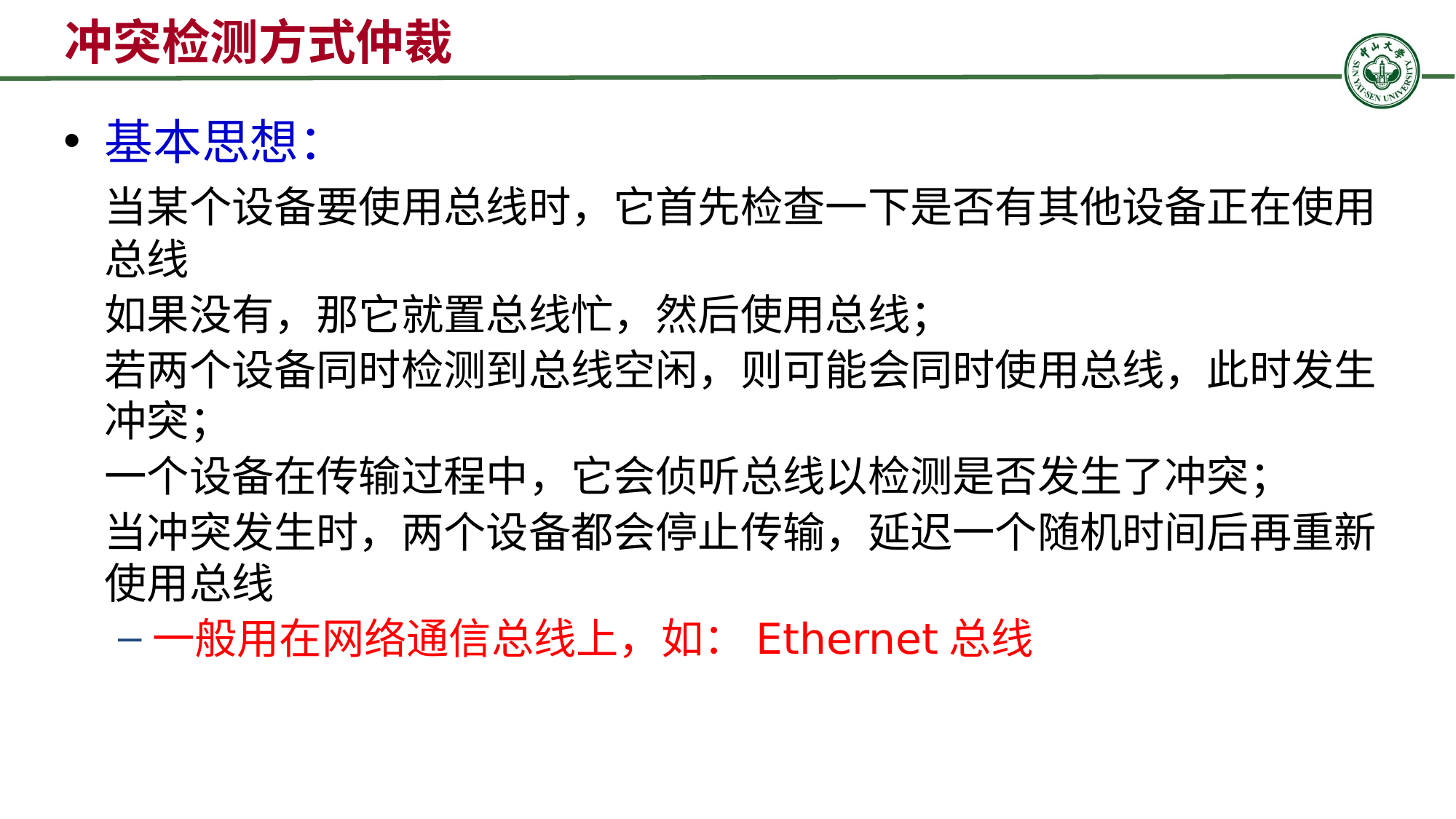

冲突检测方式仲裁
基本思想：
	当某个设备要使用总线时，它首先检查一下是否有其他设备正在使用总线
	如果没有，那它就置总线忙，然后使用总线；
	若两个设备同时检测到总线空闲，则可能会同时使用总线，此时发生冲突；
	一个设备在传输过程中，它会侦听总线以检测是否发生了冲突；
	当冲突发生时，两个设备都会停止传输，延迟一个随机时间后再重新使用总线
一般用在网络通信总线上，如：Ethernet总线